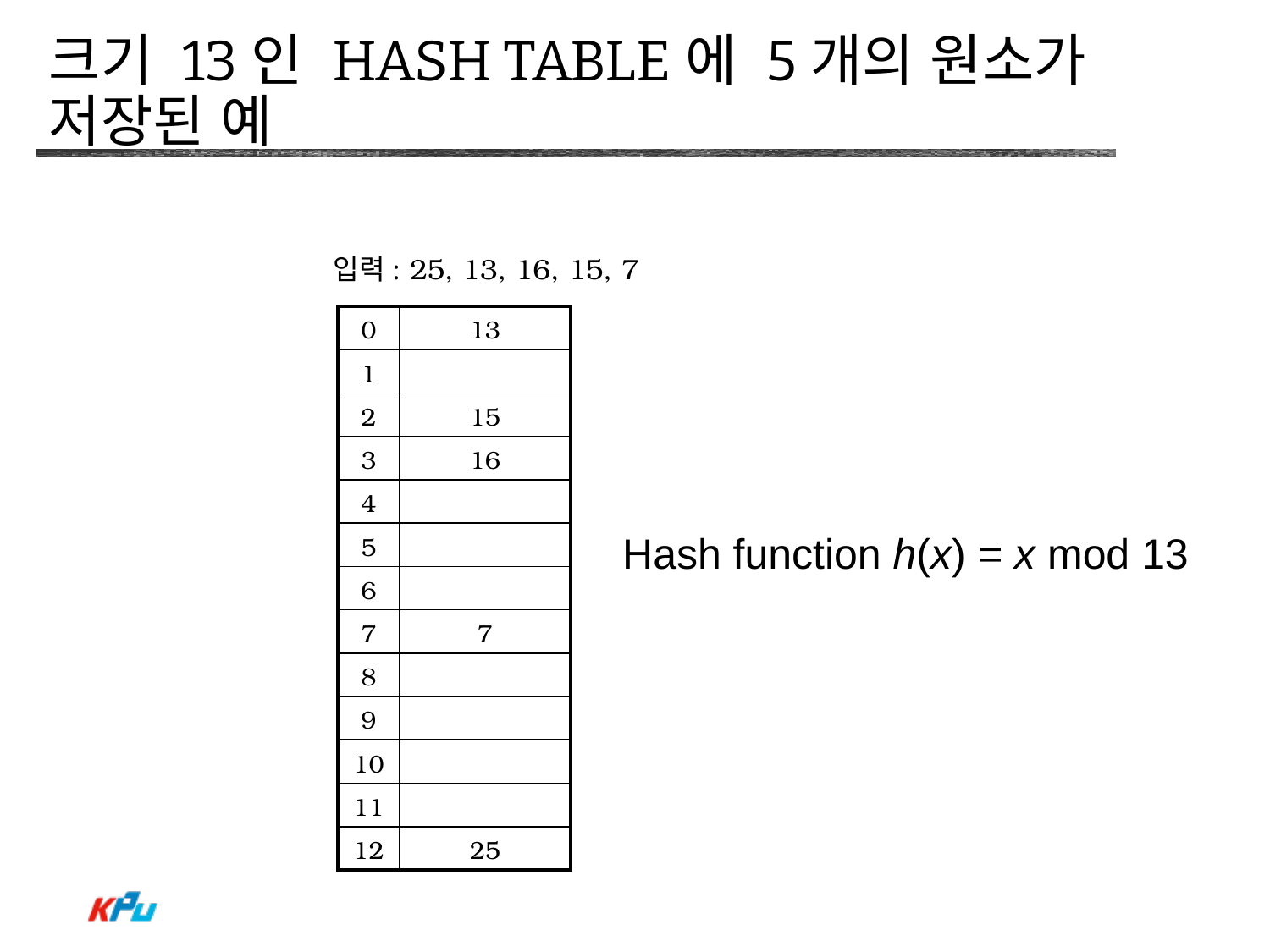

# 크기 13인 Hash Table에 5개의 원소가 저장된 예

입력: 25, 13, 16, 15, 7

| 0 | 13 |
| --- | --- |
| 1 |  |
| 2 | 15 |
| 3 | 16 |
| 4 |  |
| 5 |  |
| 6 |  |
| 7 | 7 |
| 8 |  |
| 9 |  |
| 10 |  |
| 11 |  |
| 12 | 25 |
Hash function h(x) = x mod 13